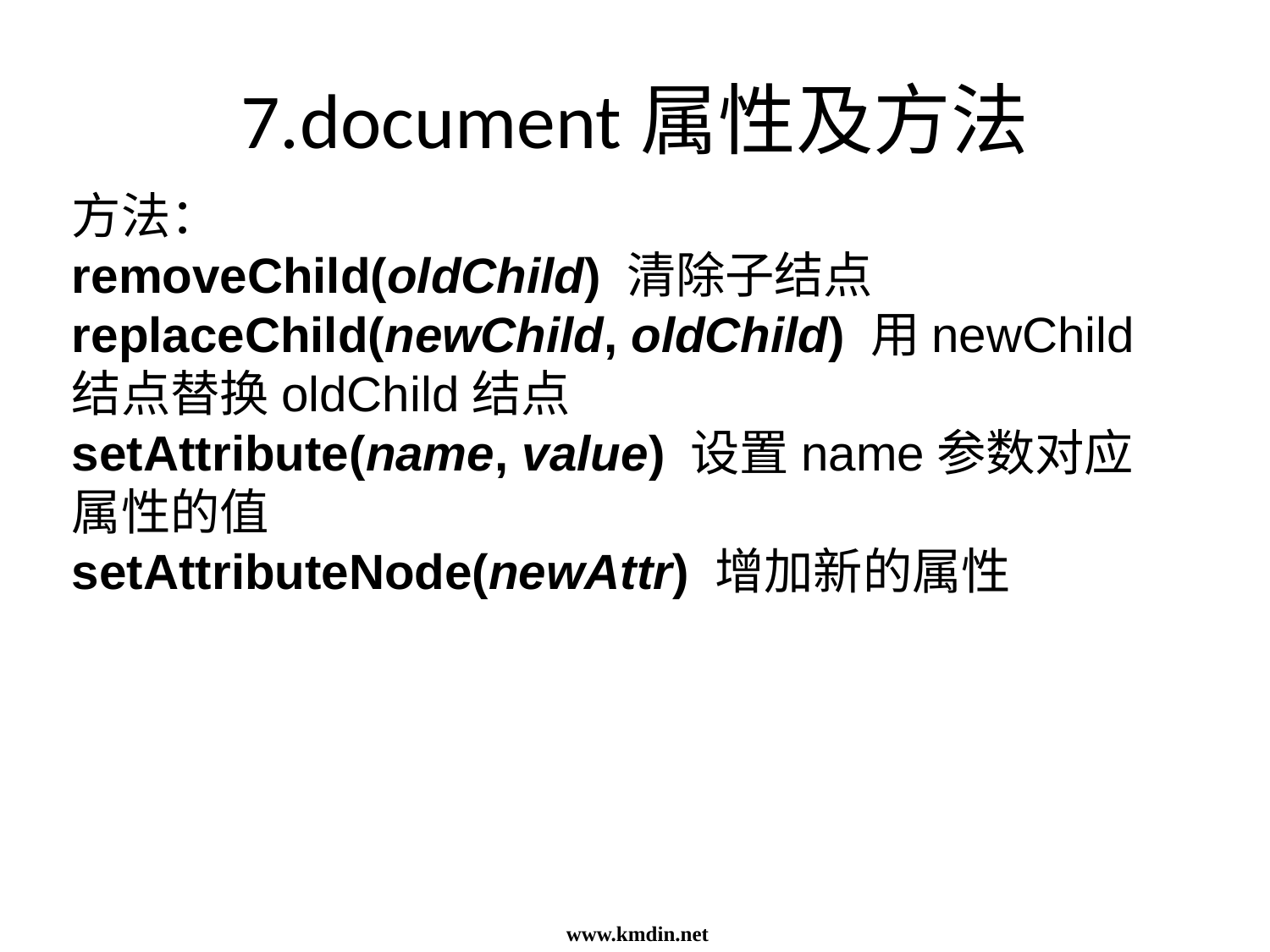

# 7.document属性及方法
方法：
removeChild(oldChild) 清除子结点
replaceChild(newChild, oldChild) 用newChild结点替换oldChild结点
setAttribute(name, value) 设置name参数对应属性的值
setAttributeNode(newAttr) 增加新的属性